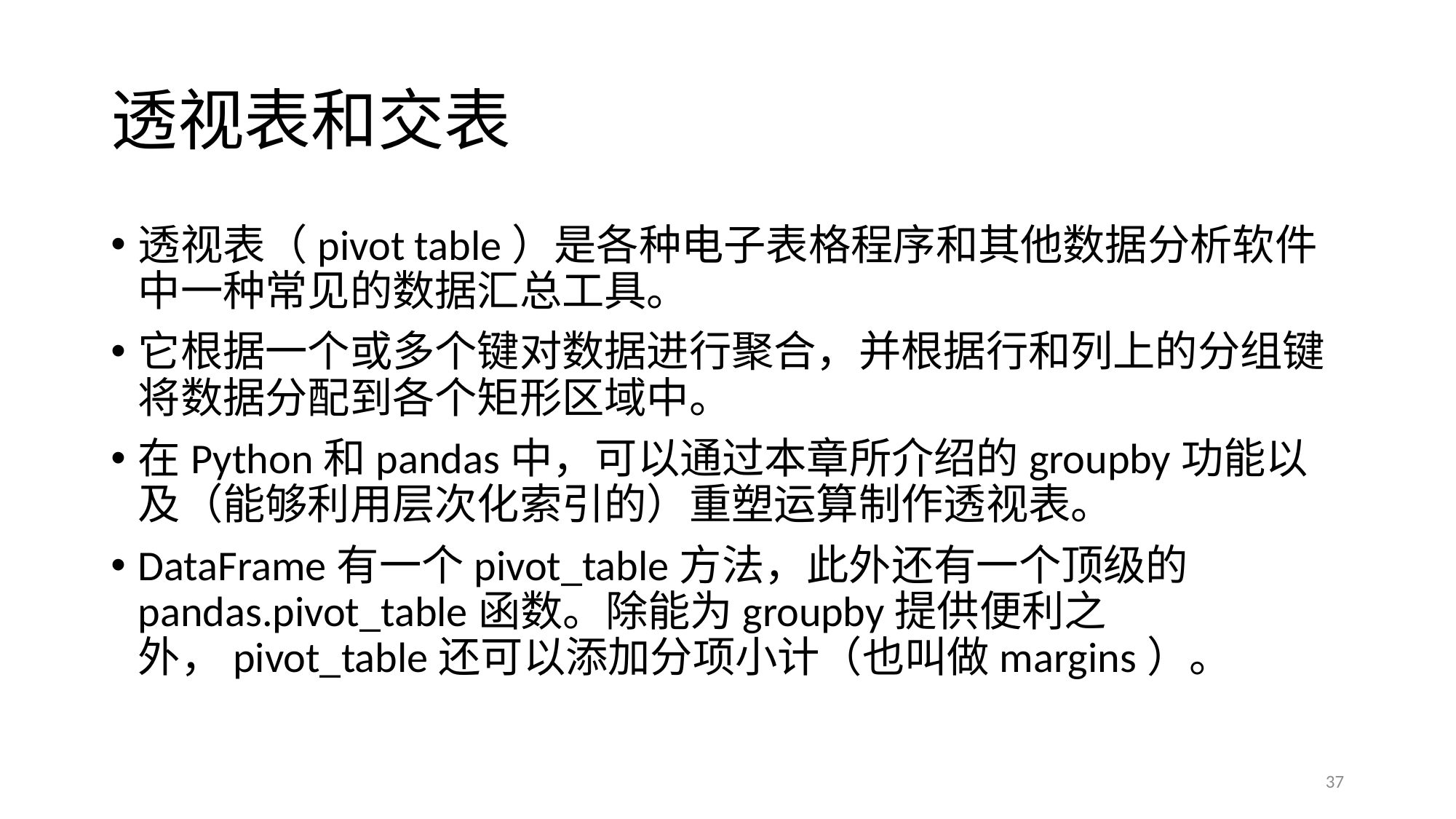

# 透视表和交表
透视表（pivot table）是各种电子表格程序和其他数据分析软件中一种常见的数据汇总工具。
它根据一个或多个键对数据进行聚合，并根据行和列上的分组键将数据分配到各个矩形区域中。
在Python和pandas中，可以通过本章所介绍的groupby功能以及（能够利用层次化索引的）重塑运算制作透视表。
DataFrame有一个pivot_table方法，此外还有一个顶级的pandas.pivot_table函数。除能为groupby提供便利之外，pivot_table还可以添加分项小计（也叫做margins）。
37